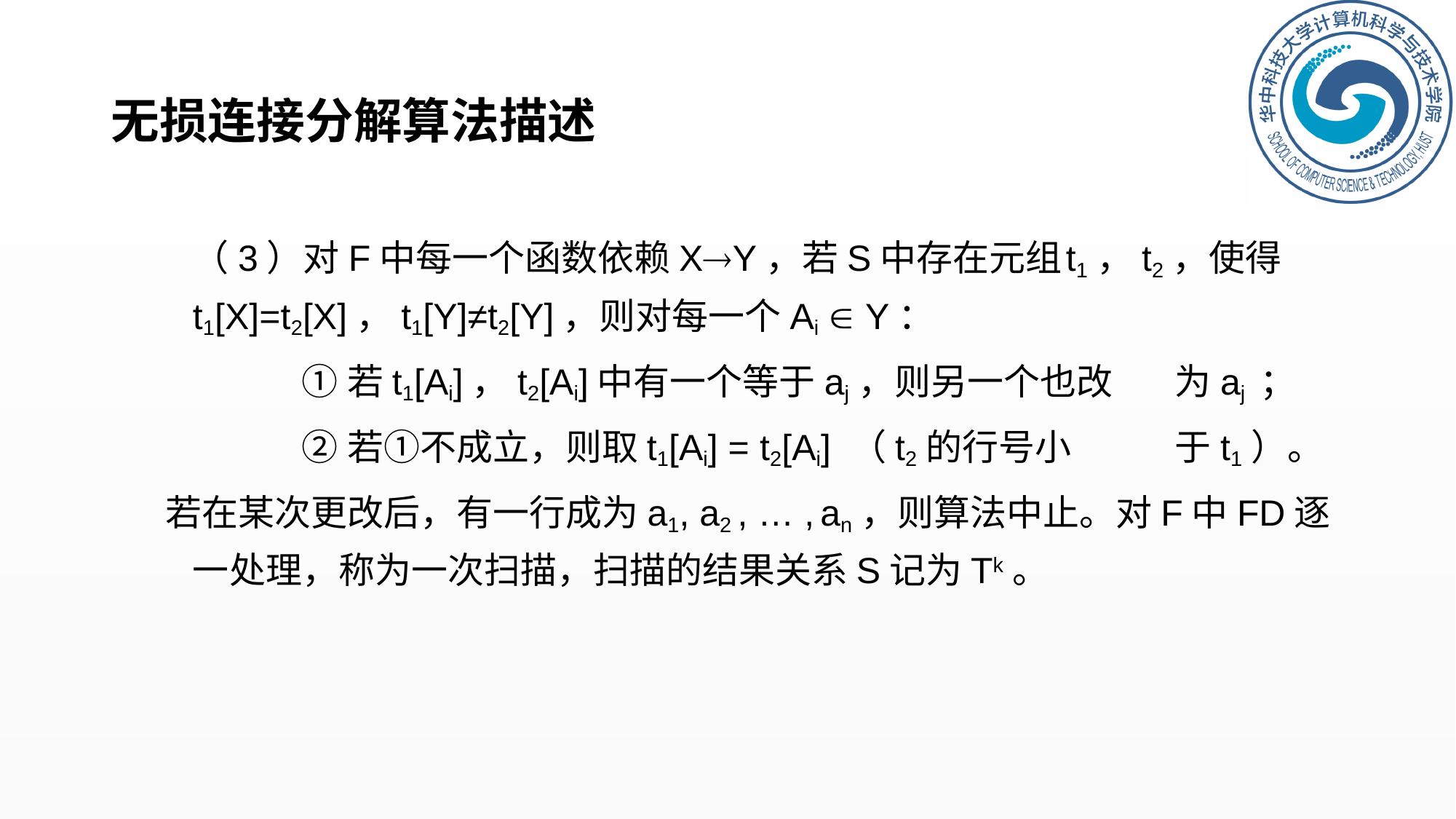

# 无损连接分解算法描述
	（3）对F中每一个函数依赖X→Y，若S中存在元组	t1，t2，使得t1[X]=t2[X]，t1[Y]≠t2[Y]，则对每一个Ai ∈ Y：
		①若t1[Ai]，t2[Ai]中有一个等于aj，则另一个也改	为aj ；
		②若①不成立，则取t1[Ai] = t2[Ai] （t2的行号小	于t1）。
若在某次更改后，有一行成为a1, a2 , … , an，则算法中止。对F中FD逐一处理，称为一次扫描，扫描的结果关系S记为Tk。